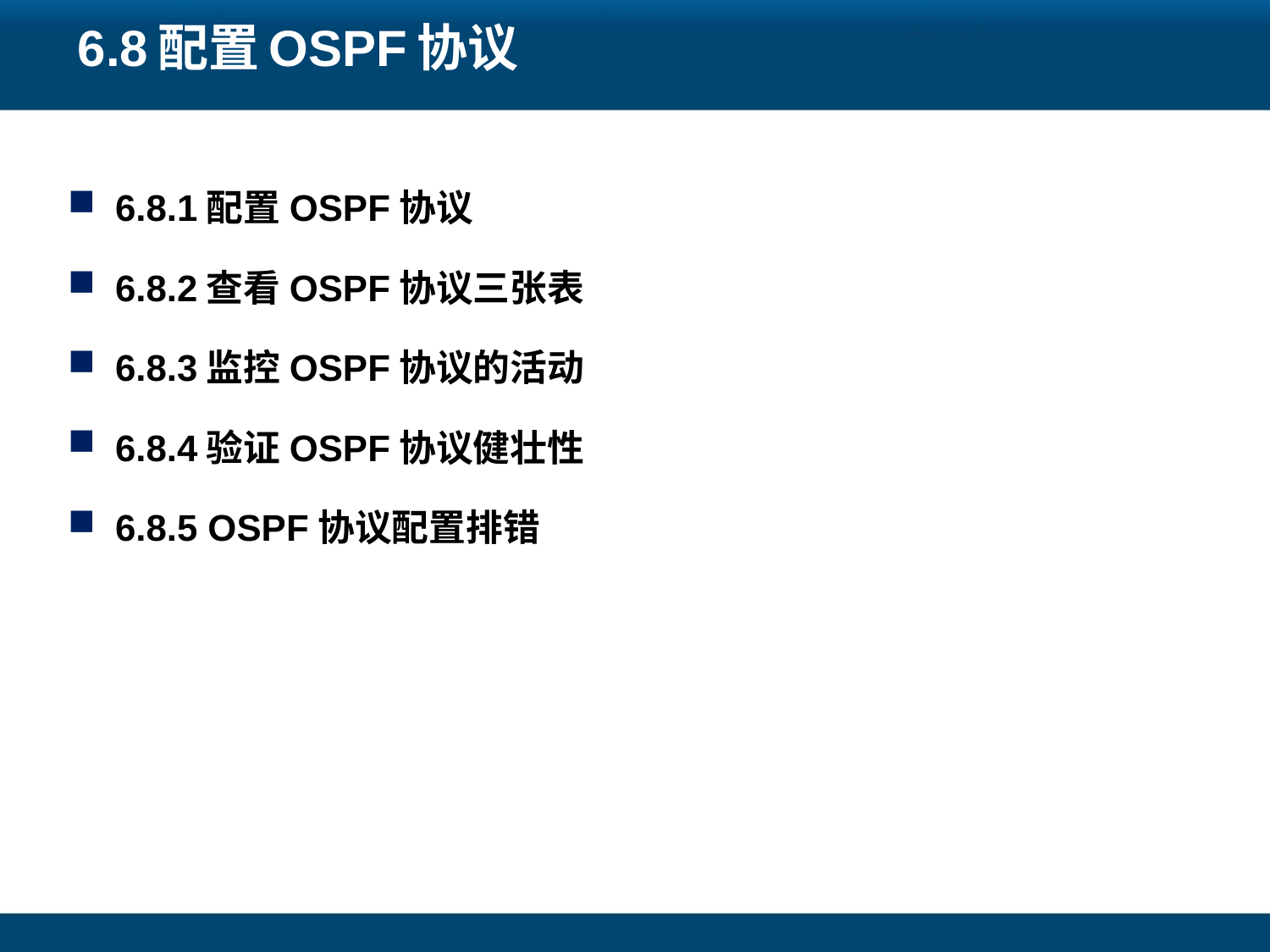

# 6.8配置OSPF协议
6.8.1配置OSPF协议
6.8.2查看OSPF协议三张表
6.8.3监控OSPF协议的活动
6.8.4验证OSPF协议健壮性
6.8.5 OSPF协议配置排错